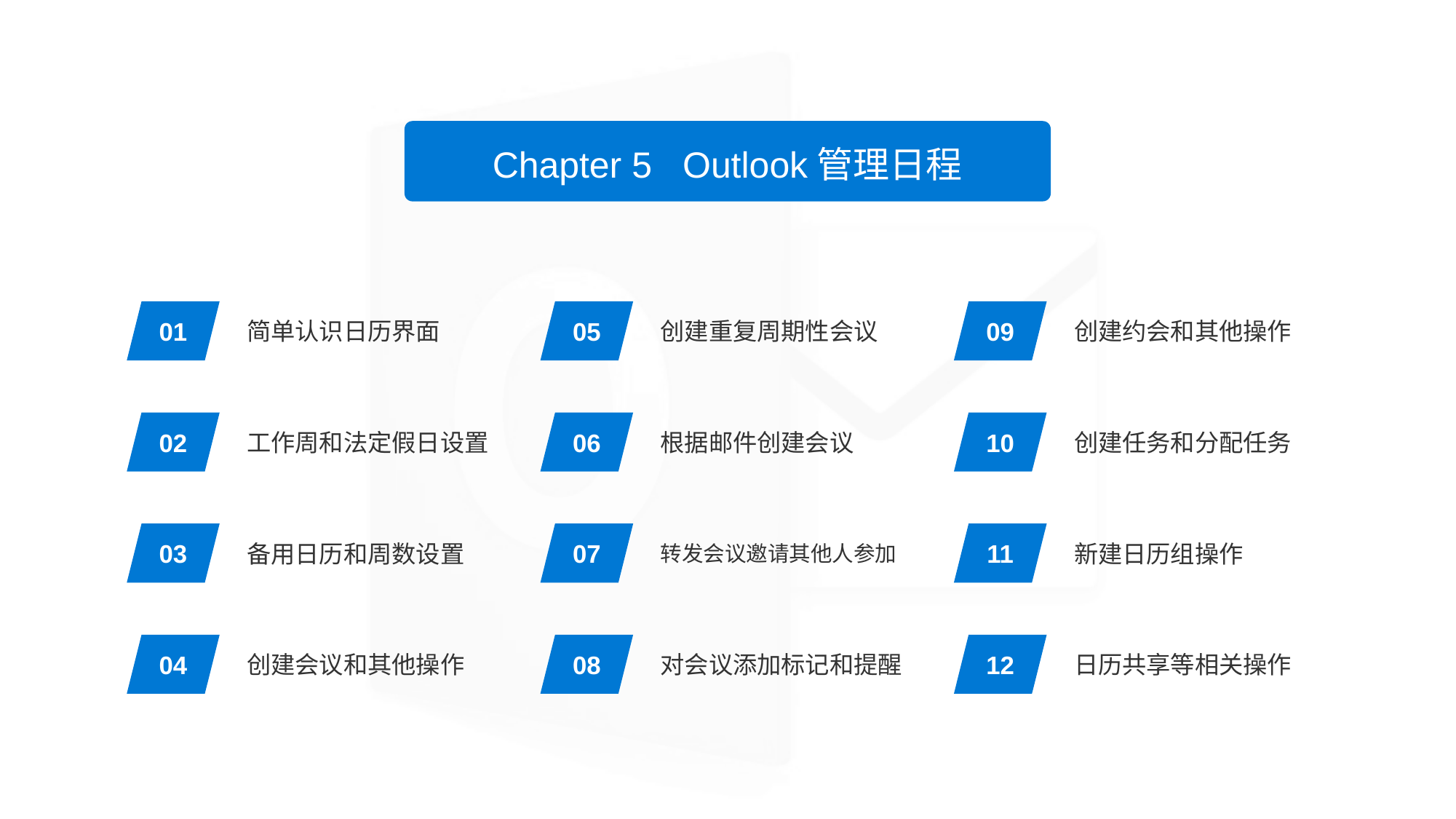

Chapter 5   Outlook管理日程
01
简单认识日历界面
05
创建重复周期性会议
09
创建约会和其他操作
02
工作周和法定假日设置
06
根据邮件创建会议
10
创建任务和分配任务
03
备用日历和周数设置
07
转发会议邀请其他人参加
11
新建日历组操作
04
创建会议和其他操作
08
对会议添加标记和提醒
12
日历共享等相关操作